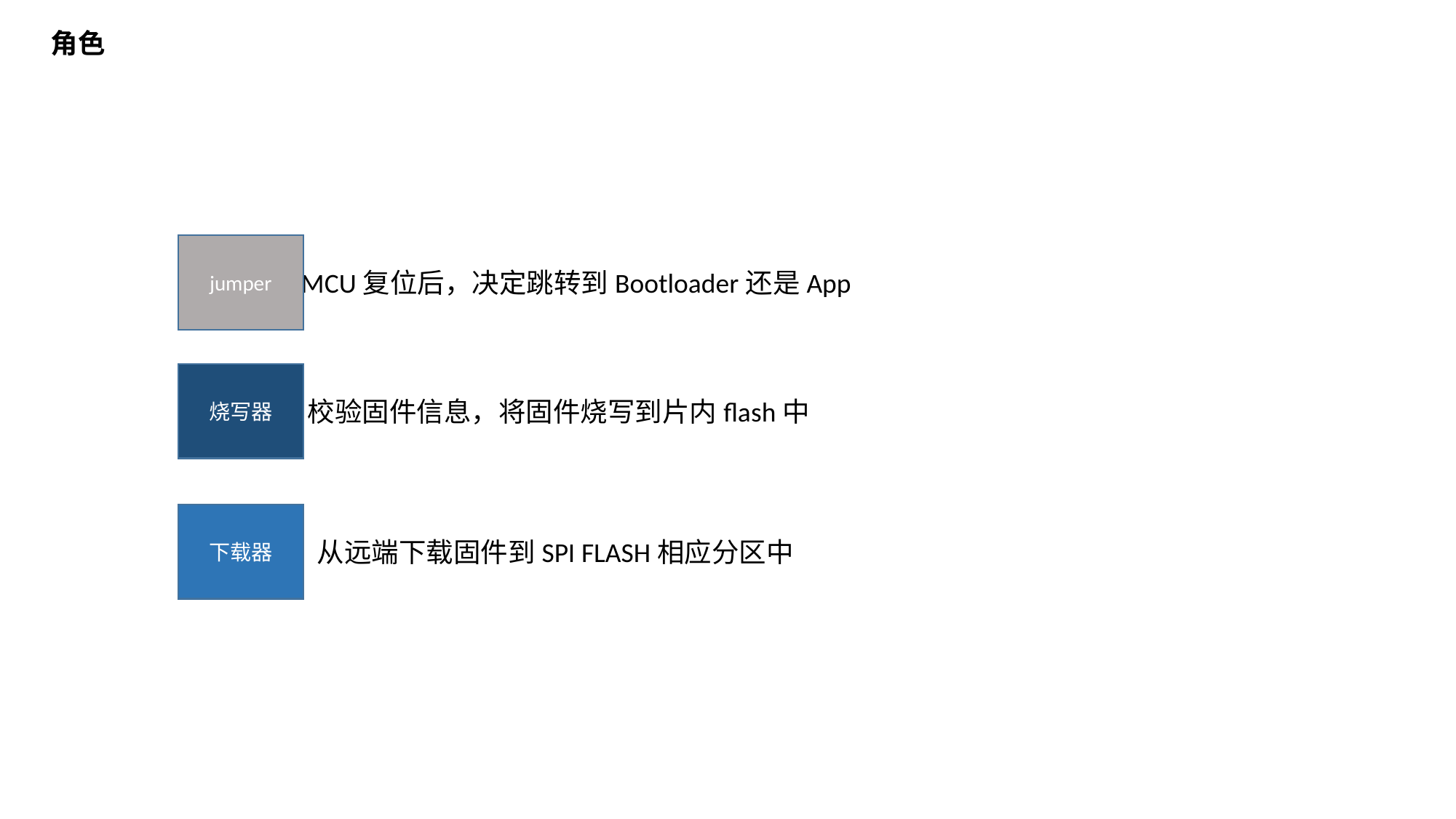

角色
jumper
MCU复位后，决定跳转到Bootloader还是App
烧写器
校验固件信息，将固件烧写到片内flash中
下载器
 从远端下载固件到SPI FLASH相应分区中